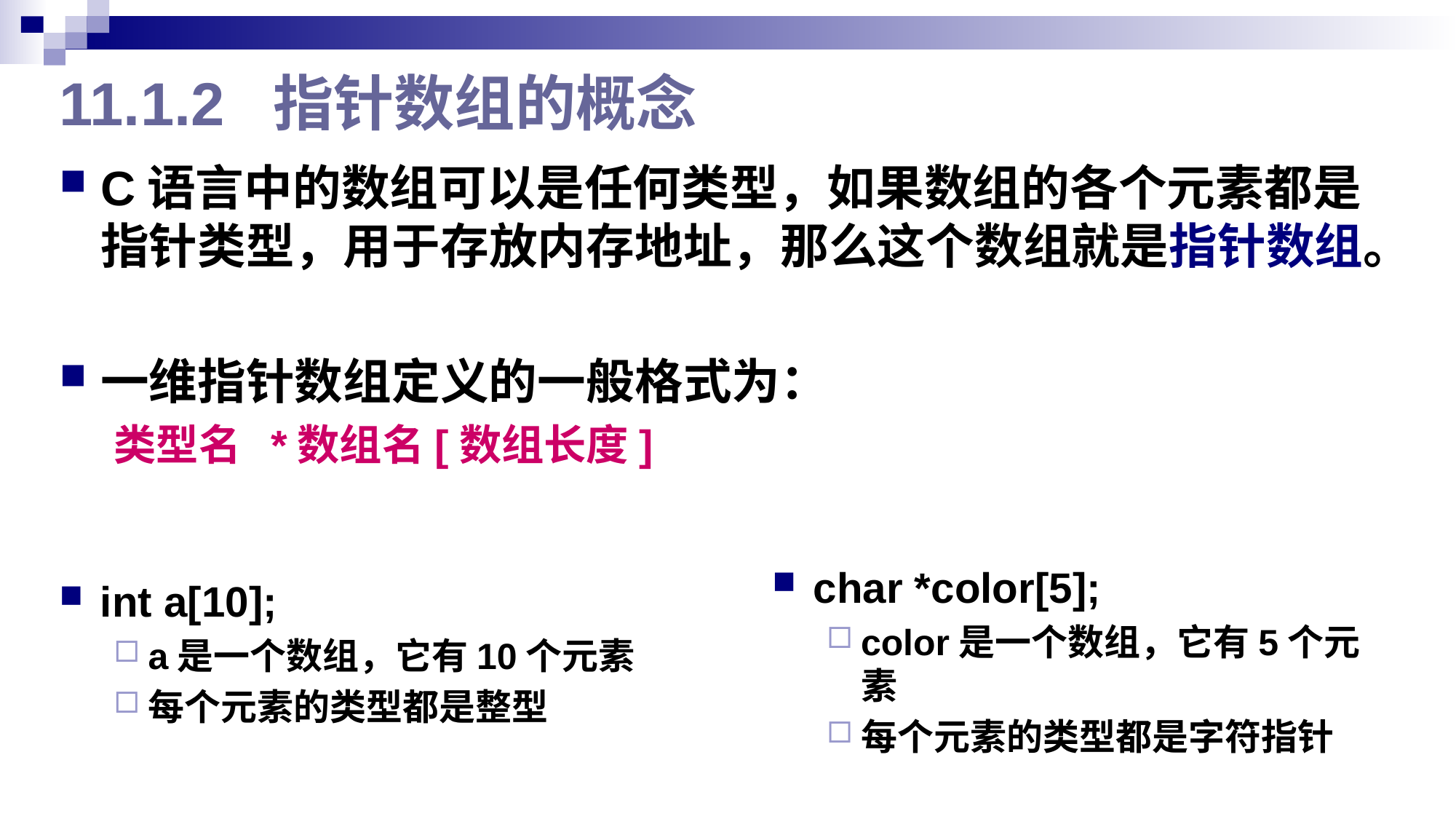

# 11.1.2  指针数组的概念
C语言中的数组可以是任何类型，如果数组的各个元素都是指针类型，用于存放内存地址，那么这个数组就是指针数组。

一维指针数组定义的一般格式为：
类型名  *数组名[数组长度]

char *color[5];
color是一个数组，它有5个元素
每个元素的类型都是字符指针
int a[10];
a是一个数组，它有10个元素
每个元素的类型都是整型